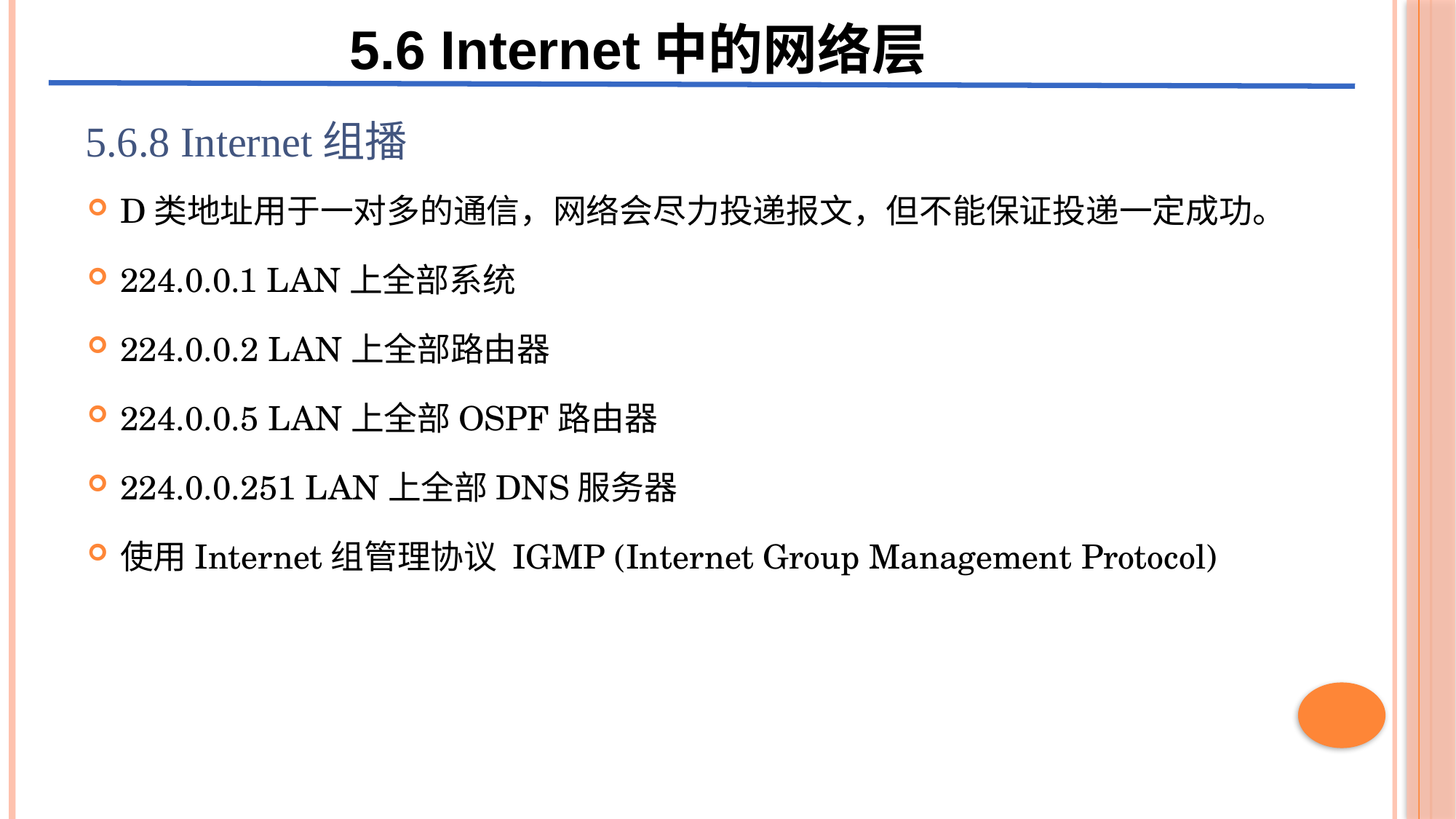

5.6 Internet中的网络层
5.6.8 Internet组播
D类地址用于一对多的通信，网络会尽力投递报文，但不能保证投递一定成功。
224.0.0.1 LAN上全部系统
224.0.0.2 LAN上全部路由器
224.0.0.5 LAN上全部OSPF路由器
224.0.0.251 LAN上全部DNS服务器
使用Internet组管理协议 IGMP (Internet Group Management Protocol)